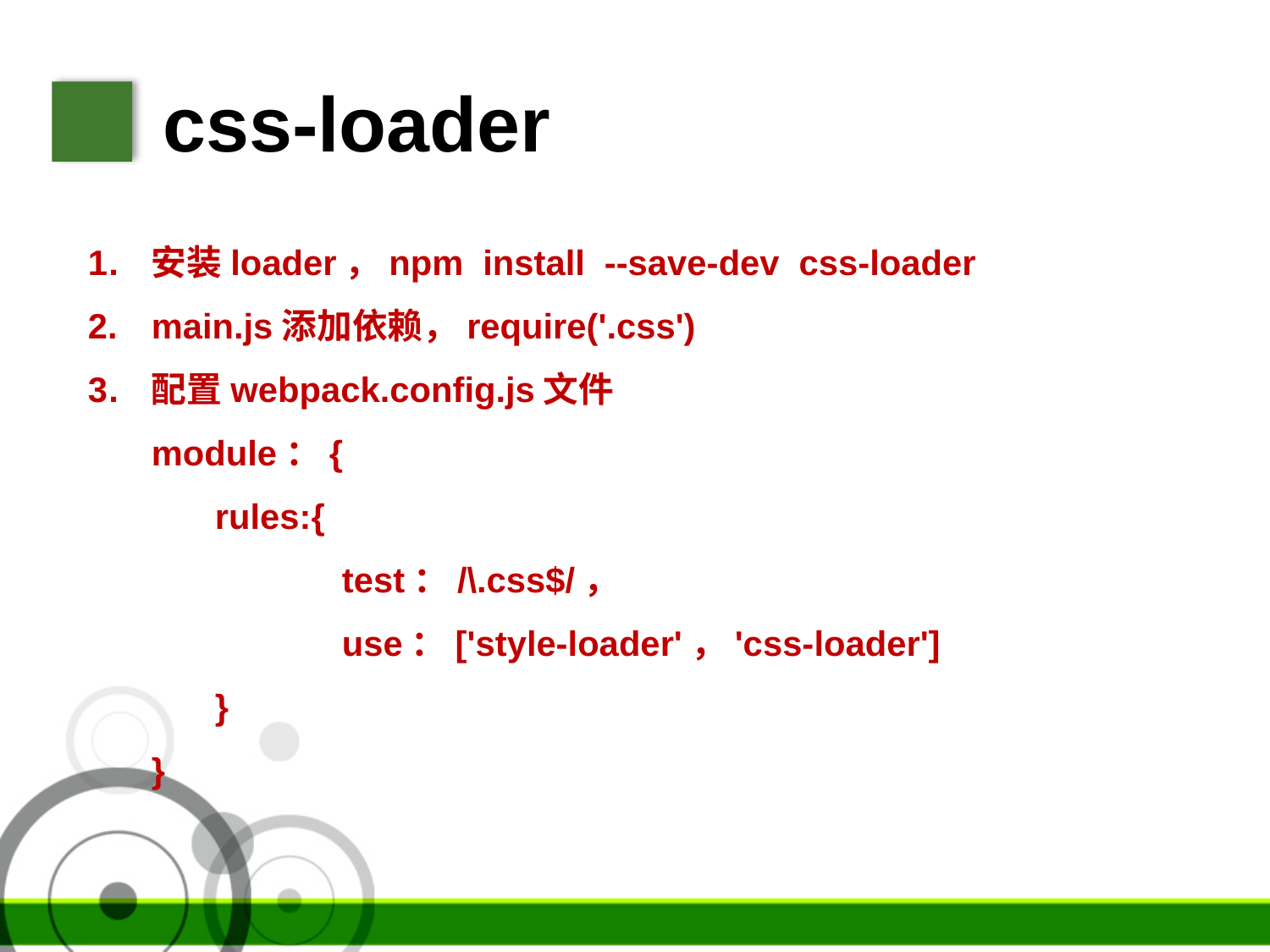

css-loader

安装loader，npm  install  --save-dev  css-loader
main.js添加依赖，require('.css')
配置webpack.config.js文件
module：{
rules:{
	test：/\.css$/，
	use：['style-loader'，'css-loader']
}
}